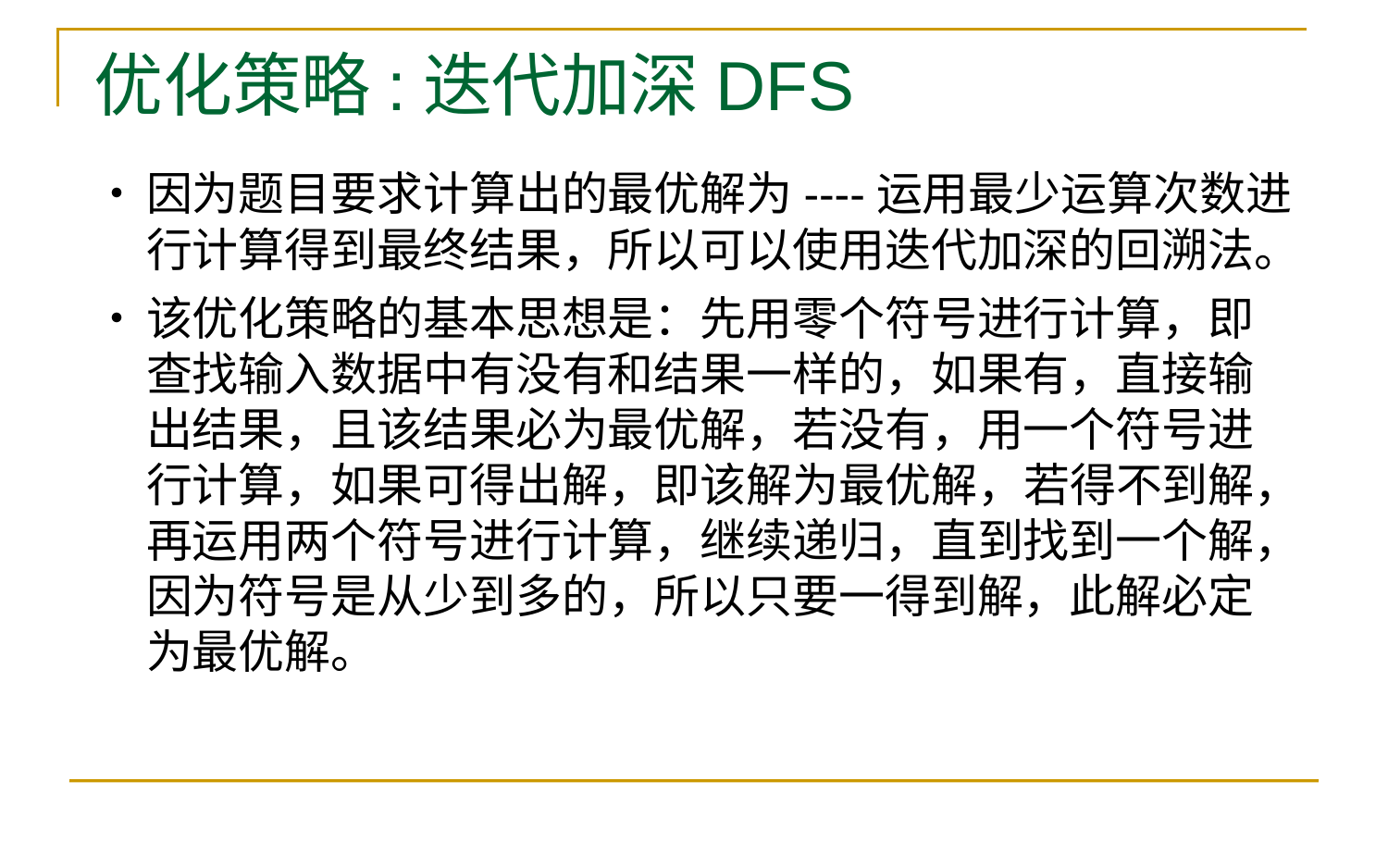

# 优化策略:迭代加深DFS
•	因为题目要求计算出的最优解为----运用最少运算次数进行计算得到最终结果，所以可以使用迭代加深的回溯法。
•	该优化策略的基本思想是：先用零个符号进行计算，即查找输入数据中有没有和结果一样的，如果有，直接输出结果，且该结果必为最优解，若没有，用一个符号进行计算，如果可得出解，即该解为最优解，若得不到解，再运用两个符号进行计算，继续递归，直到找到一个解，因为符号是从少到多的，所以只要一得到解，此解必定为最优解。